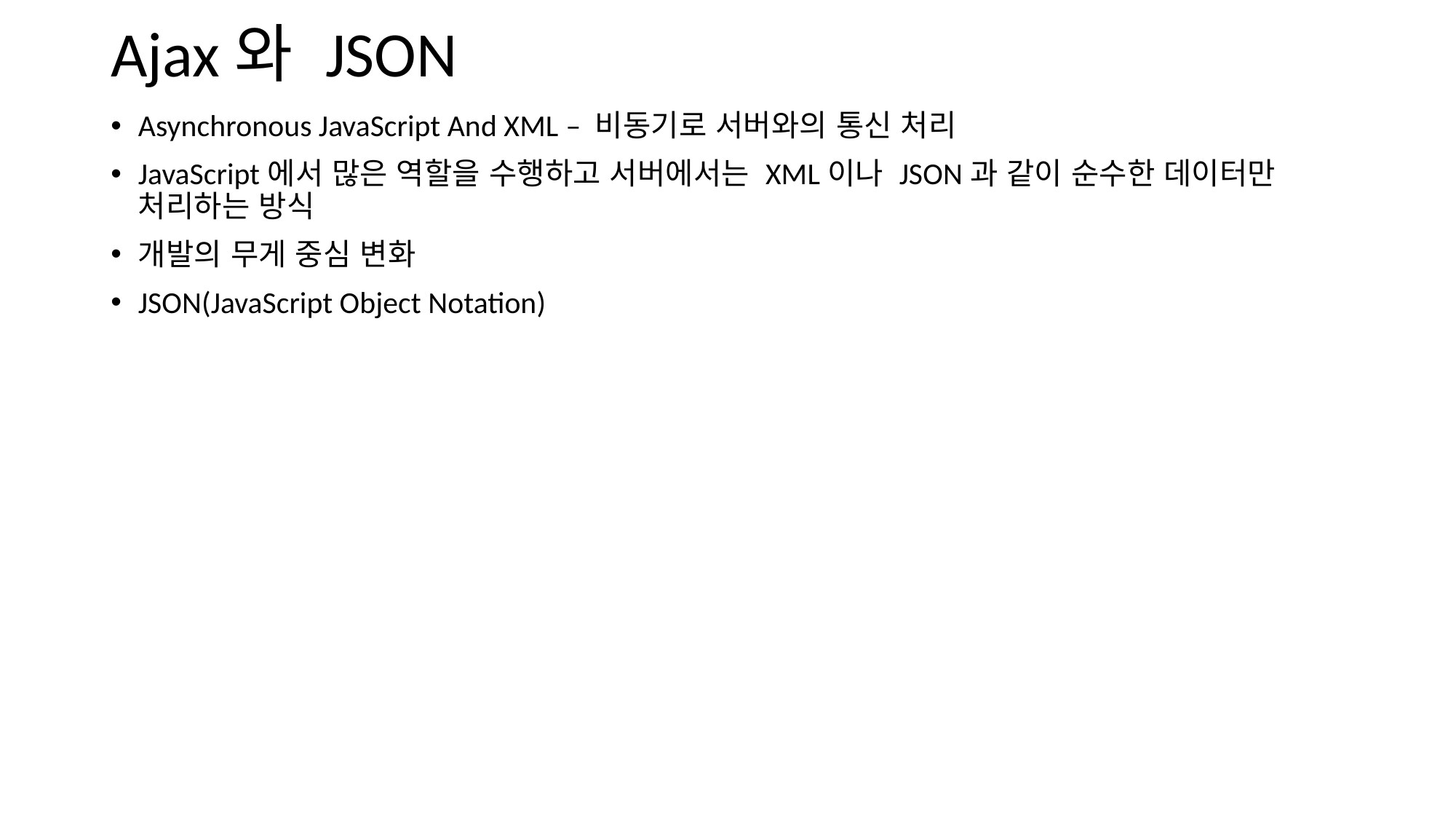

# Ajax와 JSON
Asynchronous JavaScript And XML – 비동기로 서버와의 통신 처리
JavaScript에서 많은 역할을 수행하고 서버에서는 XML이나 JSON과 같이 순수한 데이터만 처리하는 방식
개발의 무게 중심 변화
JSON(JavaScript Object Notation)